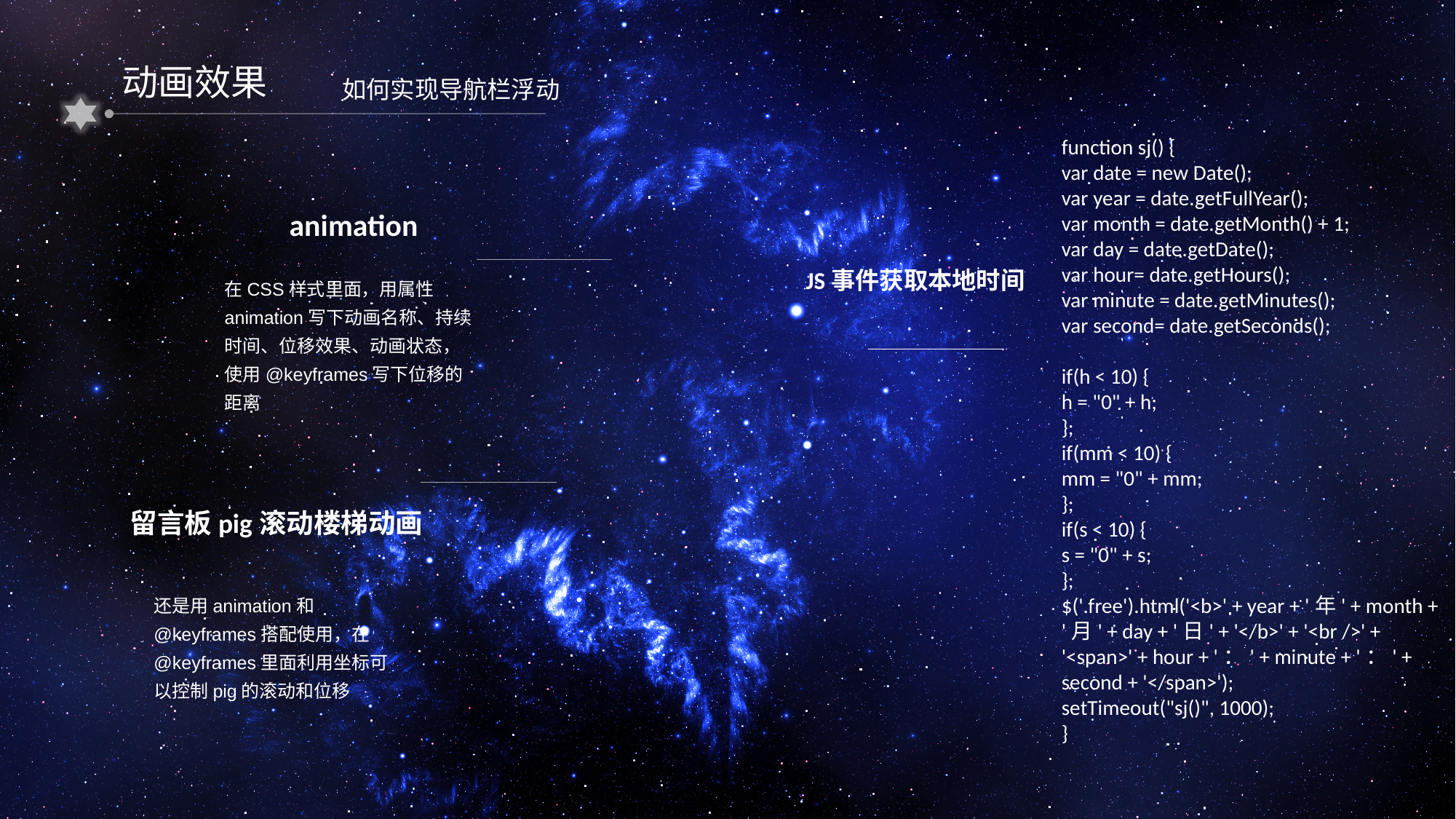

动画效果
如何实现导航栏浮动

function sj() {
var date = new Date();
var year = date.getFullYear();
var month = date.getMonth() + 1;
var day = date.getDate();
var hour= date.getHours();
var minute = date.getMinutes();
var second= date.getSeconds();

if(h < 10) {
h = "0" + h;
};
if(mm < 10) {
mm = "0" + mm;
};
if(s < 10) {
s = "0" + s;
};
$('.free').html('<b>' + year + '年' + month + '月' + day + '日' + '</b>' + '<br />' + '<span>' + hour + '：' + minute + '：' + second + '</span>');
setTimeout("sj()", 1000);
}

            animation
JS事件获取本地时间
在CSS样式里面，用属性animation写下动画名称、持续时间、位移效果、动画状态，使用@keyframes写下位移的距离

            留言板pig滚动楼梯动画
还是用animation和@keyframes搭配使用，在@keyframes里面利用坐标可以控制pig的滚动和位移